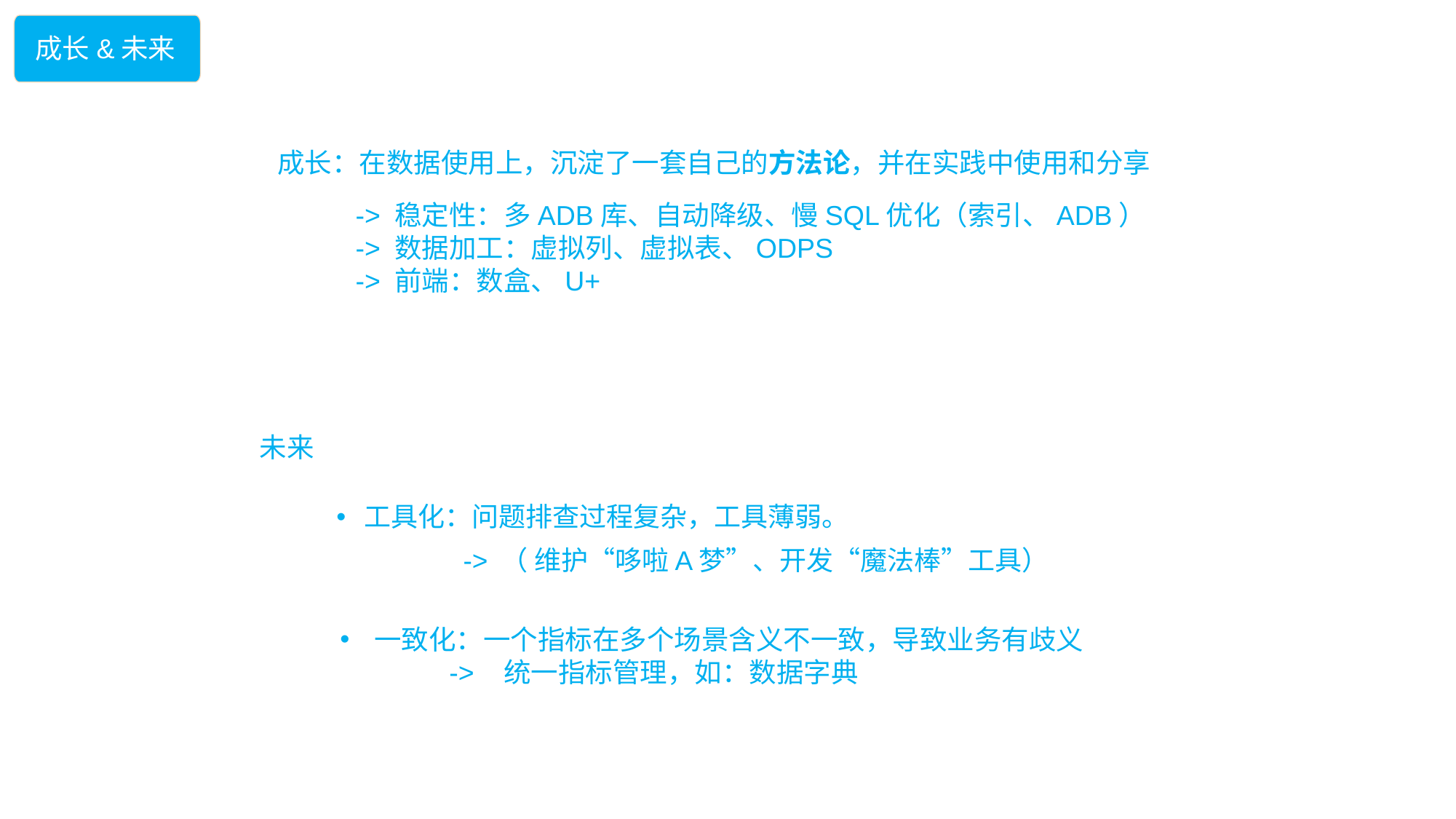

成长&未来
成长：在数据使用上，沉淀了一套自己的方法论，并在实践中使用和分享
-> 稳定性：多ADB库、自动降级、慢SQL优化（索引、ADB）
-> 数据加工：虚拟列、虚拟表、ODPS
-> 前端：数盒、U+
未来

工具化：问题排查过程复杂，工具薄弱。
                 -> （ 维护“哆啦A梦”、开发“魔法棒”工具）
一致化：一个指标在多个场景含义不一致，导致业务有歧义
	->   统一指标管理，如：数据字典